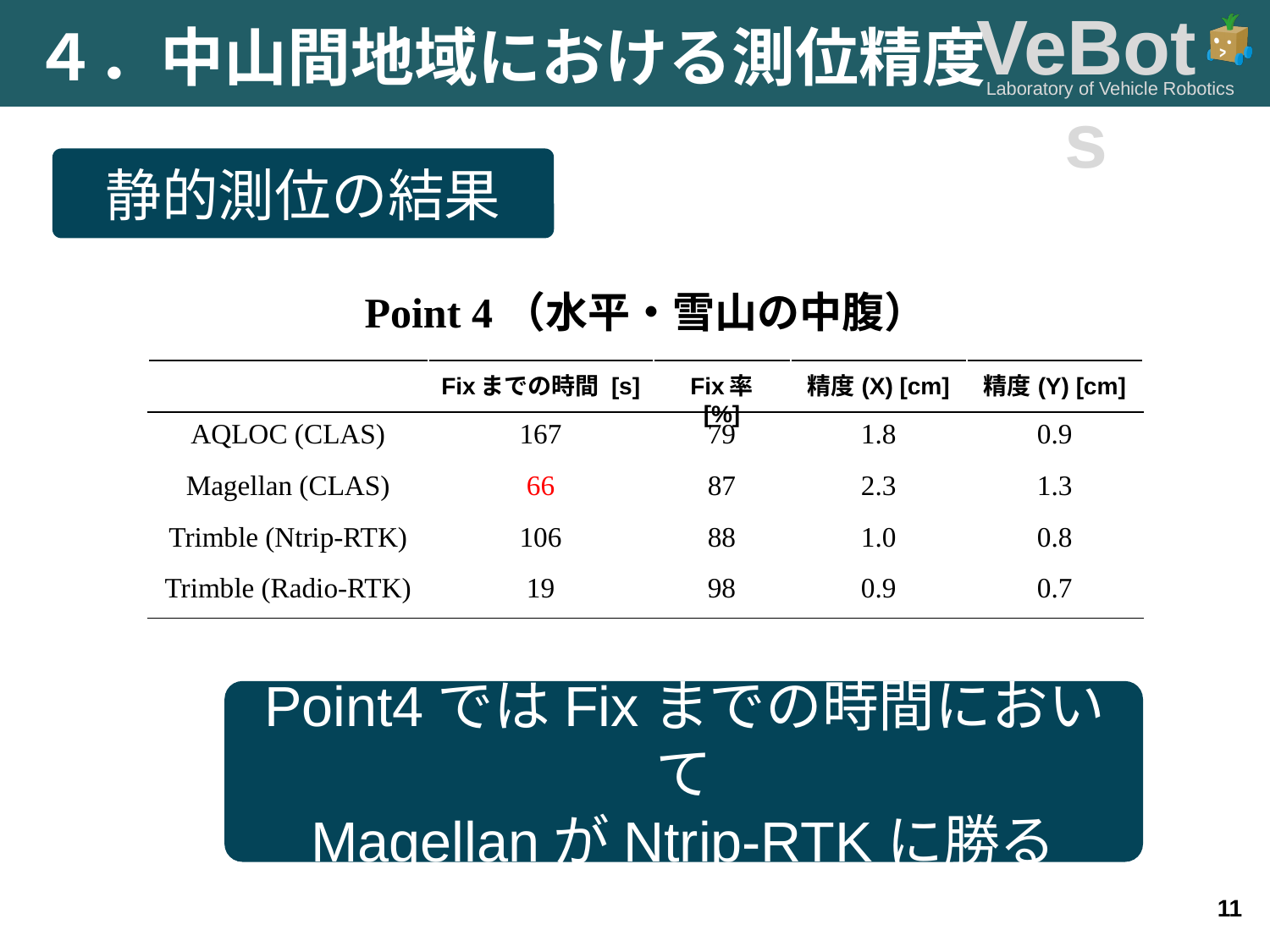

４．中山間地域における測位精度
静的測位の結果
Point 4（水平・雪山の中腹）
|  | Fixまでの時間 [s] | Fix率 [%] | 精度(X) [cm] | 精度(Y) [cm] |
| --- | --- | --- | --- | --- |
| AQLOC (CLAS) | 167 | 79 | 1.8 | 0.9 |
| Magellan (CLAS) | 66 | 87 | 2.3 | 1.3 |
| Trimble (Ntrip-RTK) | 106 | 88 | 1.0 | 0.8 |
| Trimble (Radio-RTK) | 19 | 98 | 0.9 | 0.7 |
Point4ではFixまでの時間において
MagellanがNtrip-RTKに勝る